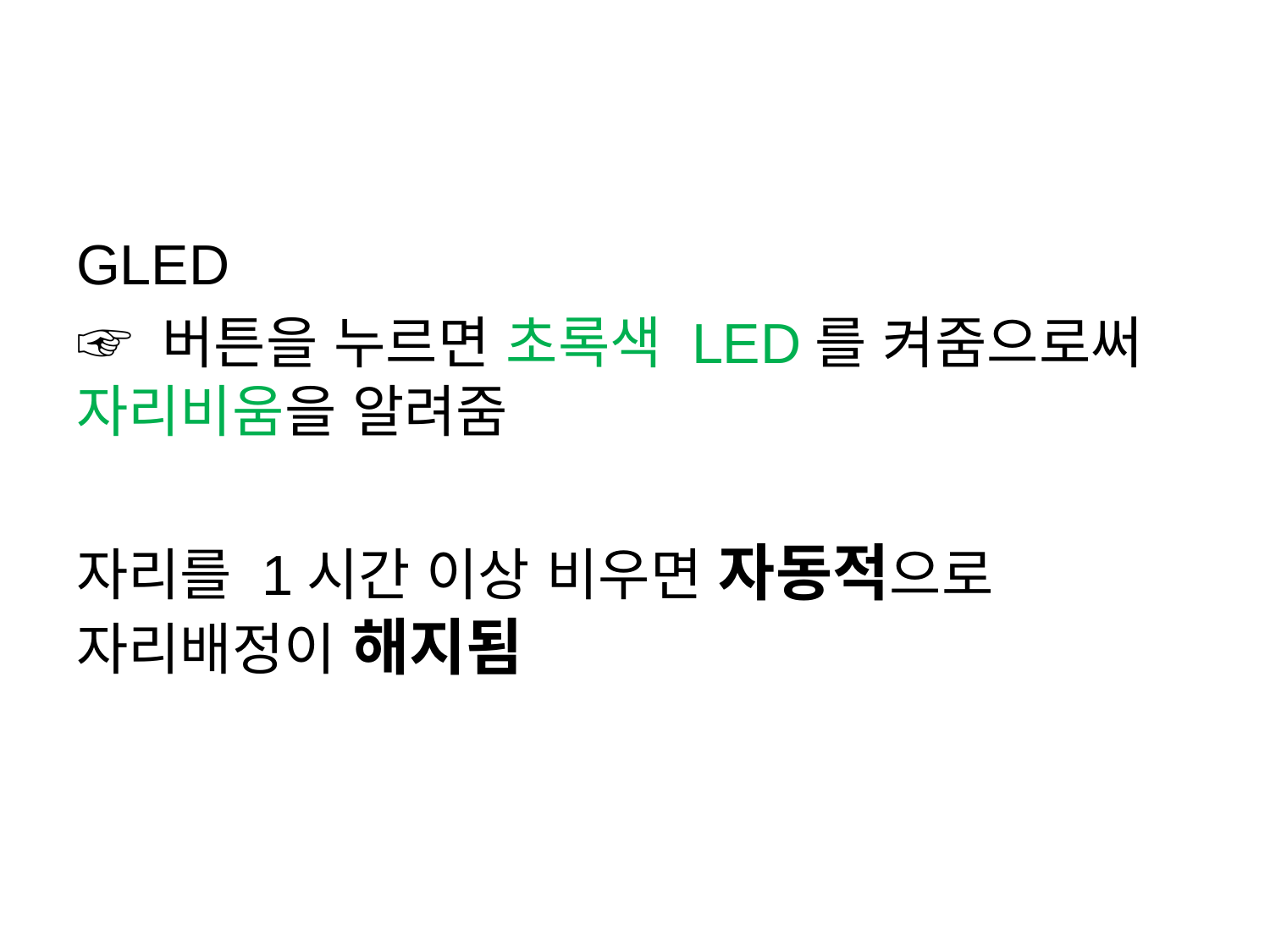

GLED
☞ 버튼을 누르면 초록색 LED를 켜줌으로써 자리비움을 알려줌

자리를 1시간 이상 비우면 자동적으로 자리배정이 해지됨